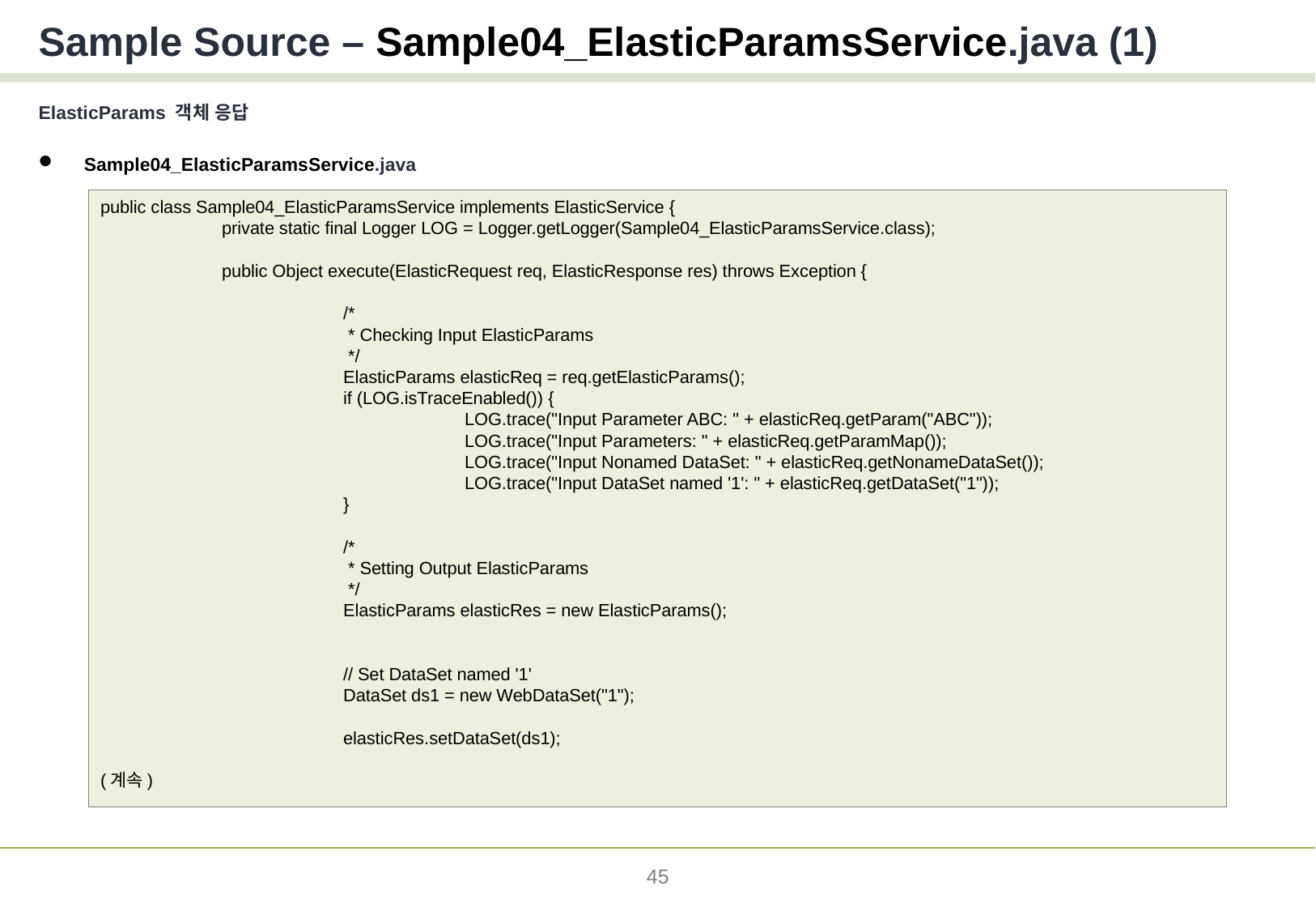

# Sample Source – Sample04_ElasticParamsService.java (1)
ElasticParams 객체 응답

Sample04_ElasticParamsService.java

public class Sample04_ElasticParamsService implements ElasticService {
	private static final Logger LOG = Logger.getLogger(Sample04_ElasticParamsService.class);

	public Object execute(ElasticRequest req, ElasticResponse res) throws Exception {

		/*
		 * Checking Input ElasticParams
		 */
		ElasticParams elasticReq = req.getElasticParams();
		if (LOG.isTraceEnabled()) {
			LOG.trace("Input Parameter ABC: " + elasticReq.getParam("ABC"));
			LOG.trace("Input Parameters: " + elasticReq.getParamMap());
			LOG.trace("Input Nonamed DataSet: " + elasticReq.getNonameDataSet());
			LOG.trace("Input DataSet named '1': " + elasticReq.getDataSet("1"));
		}

		/*
		 * Setting Output ElasticParams
		 */
		ElasticParams elasticRes = new ElasticParams();

		// Set DataSet named '1'
		DataSet ds1 = new WebDataSet("1");

		elasticRes.setDataSet(ds1);

(계속)
45